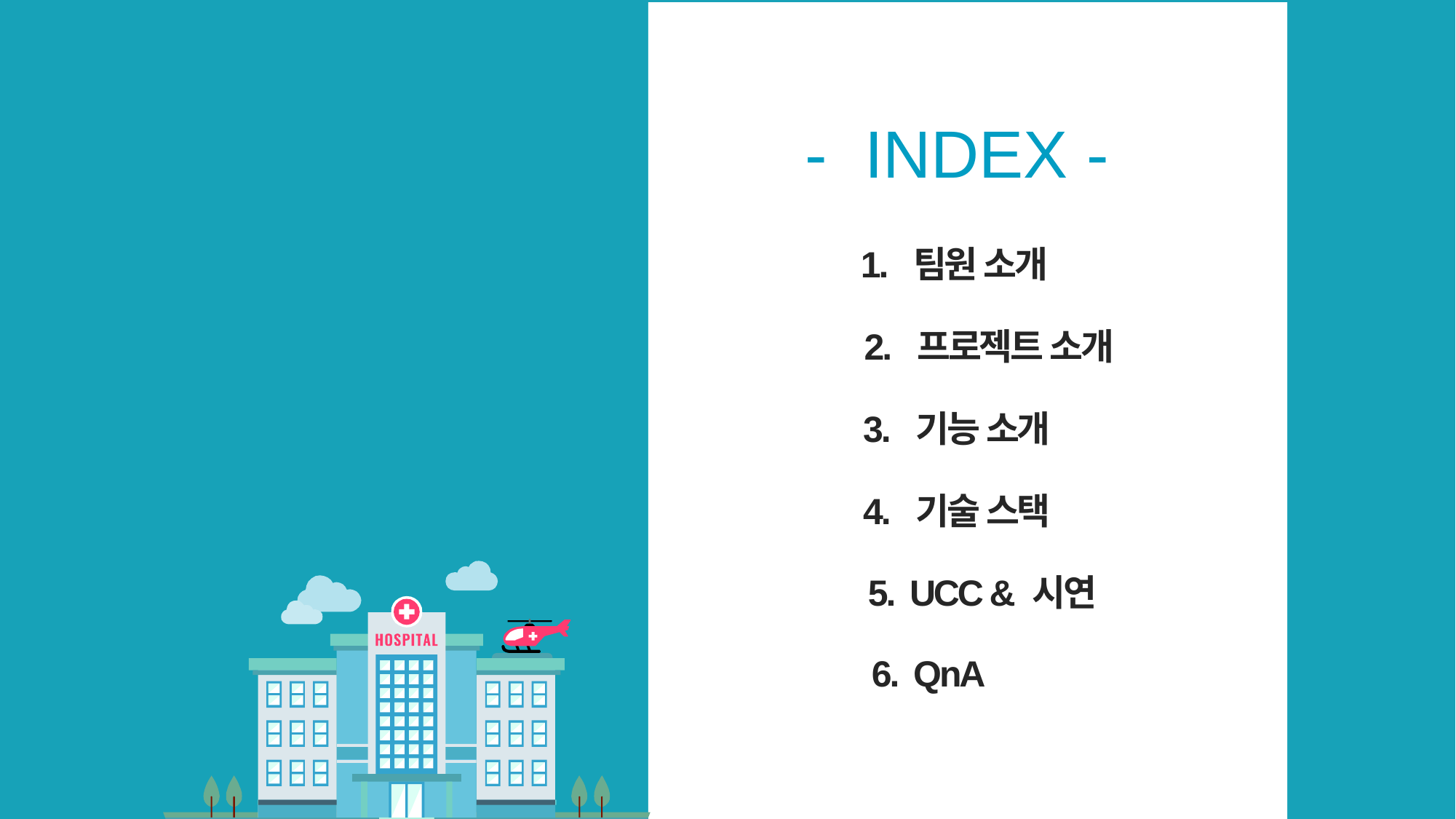

-  INDEX -
1.  팀원 소개
2.  프로젝트 소개
3.  기능 소개
4.  기술 스택
6.  QnA

5.  UCC & 시연